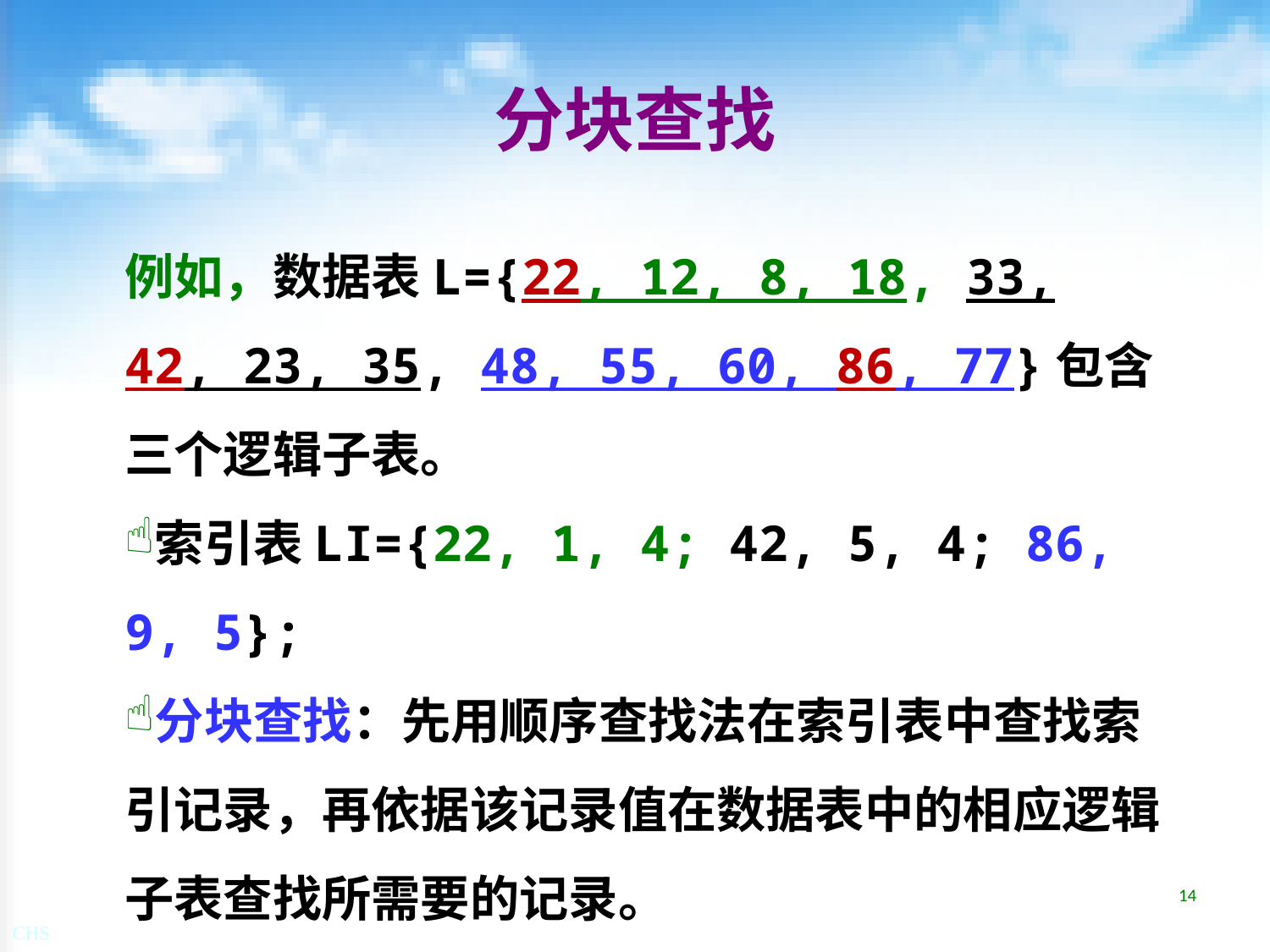

# 分块查找
例如，数据表L={22, 12, 8, 18, 33, 42, 23, 35, 48, 55, 60, 86, 77}包含三个逻辑子表。
索引表LI={22, 1, 4; 42, 5, 4; 86, 9, 5};
分块查找：先用顺序查找法在索引表中查找索引记录，再依据该记录值在数据表中的相应逻辑子表查找所需要的记录。
14